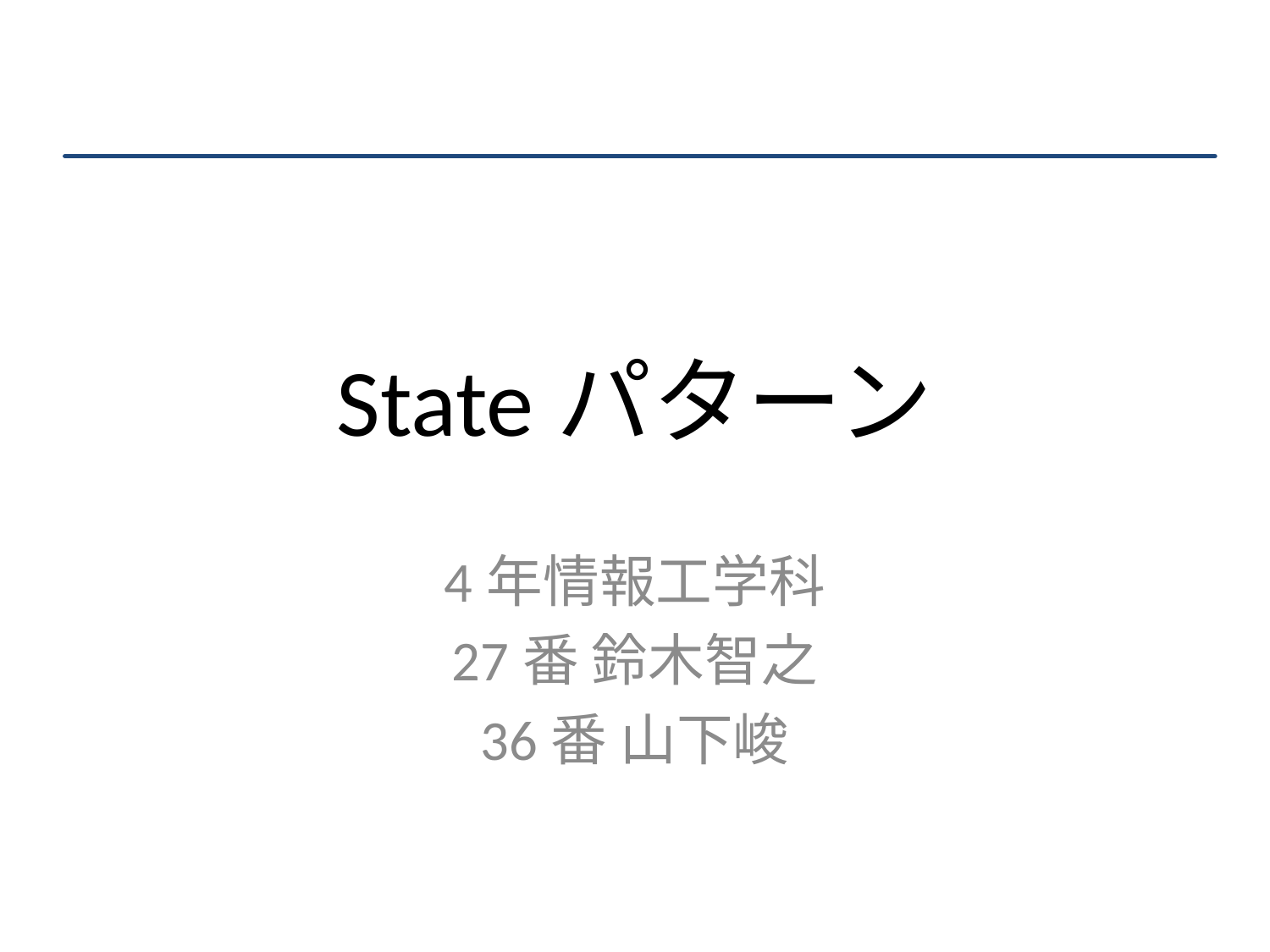

# Stateパターン
4年情報工学科
27番 鈴木智之
36番 山下峻